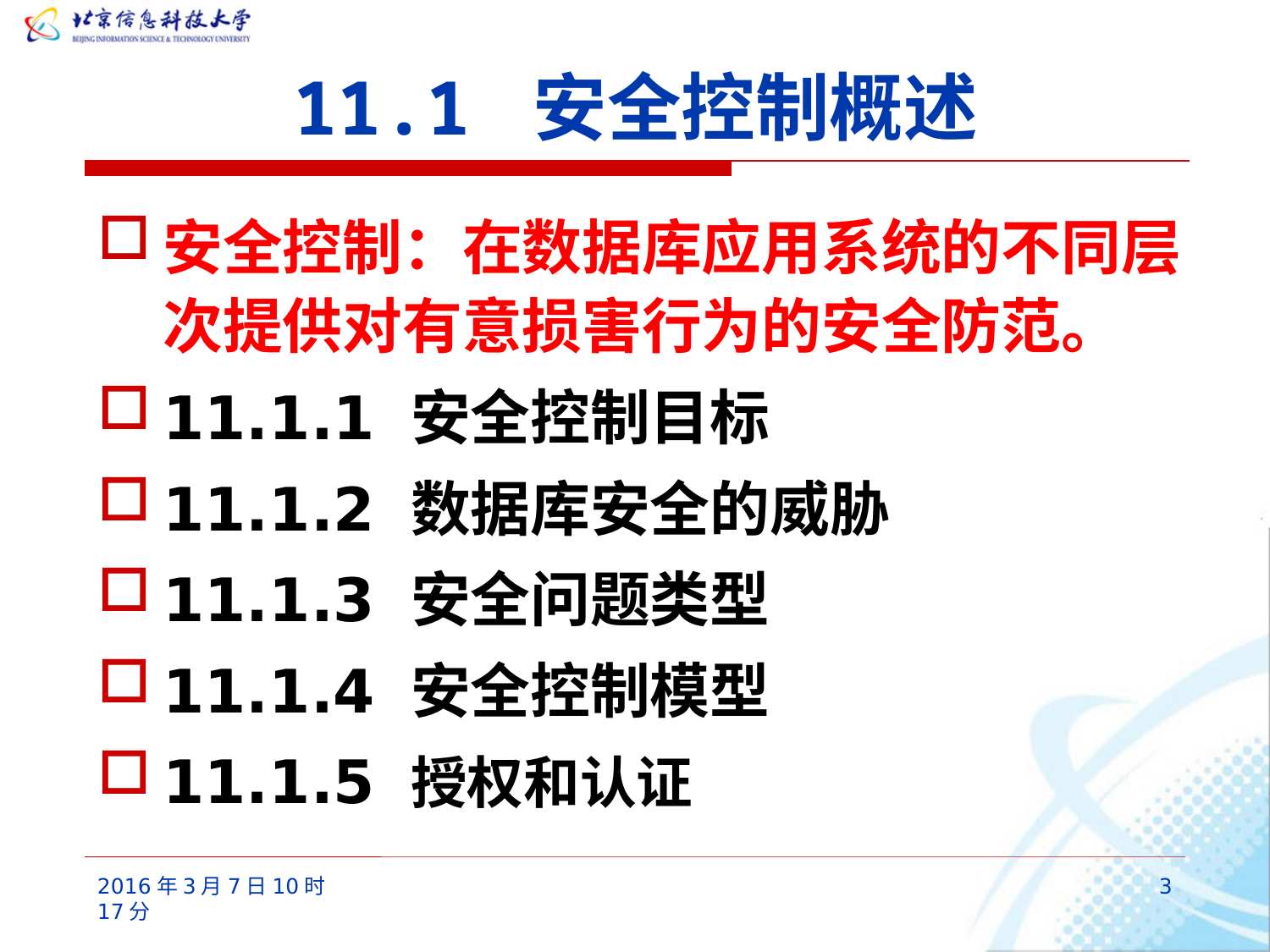

# 11.1 安全控制概述
安全控制：在数据库应用系统的不同层次提供对有意损害行为的安全防范。
11.1.1 安全控制目标
11.1.2 数据库安全的威胁
11.1.3 安全问题类型
11.1.4 安全控制模型
11.1.5 授权和认证

2016年3月7日10时17分
3